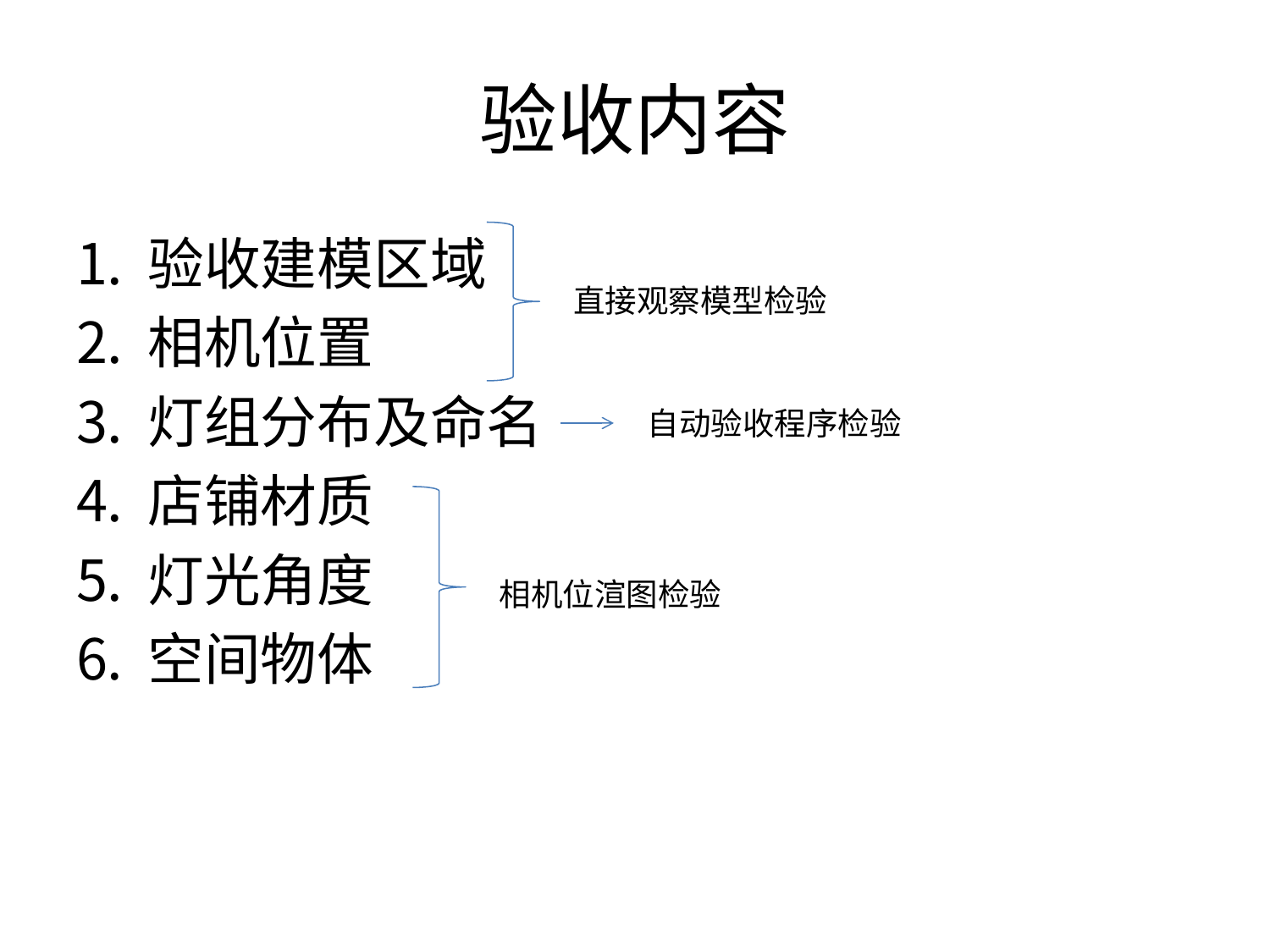

# 验收内容
验收建模区域
相机位置
灯组分布及命名
店铺材质
灯光角度
空间物体

直接观察模型检验
自动验收程序检验

相机位渲图检验